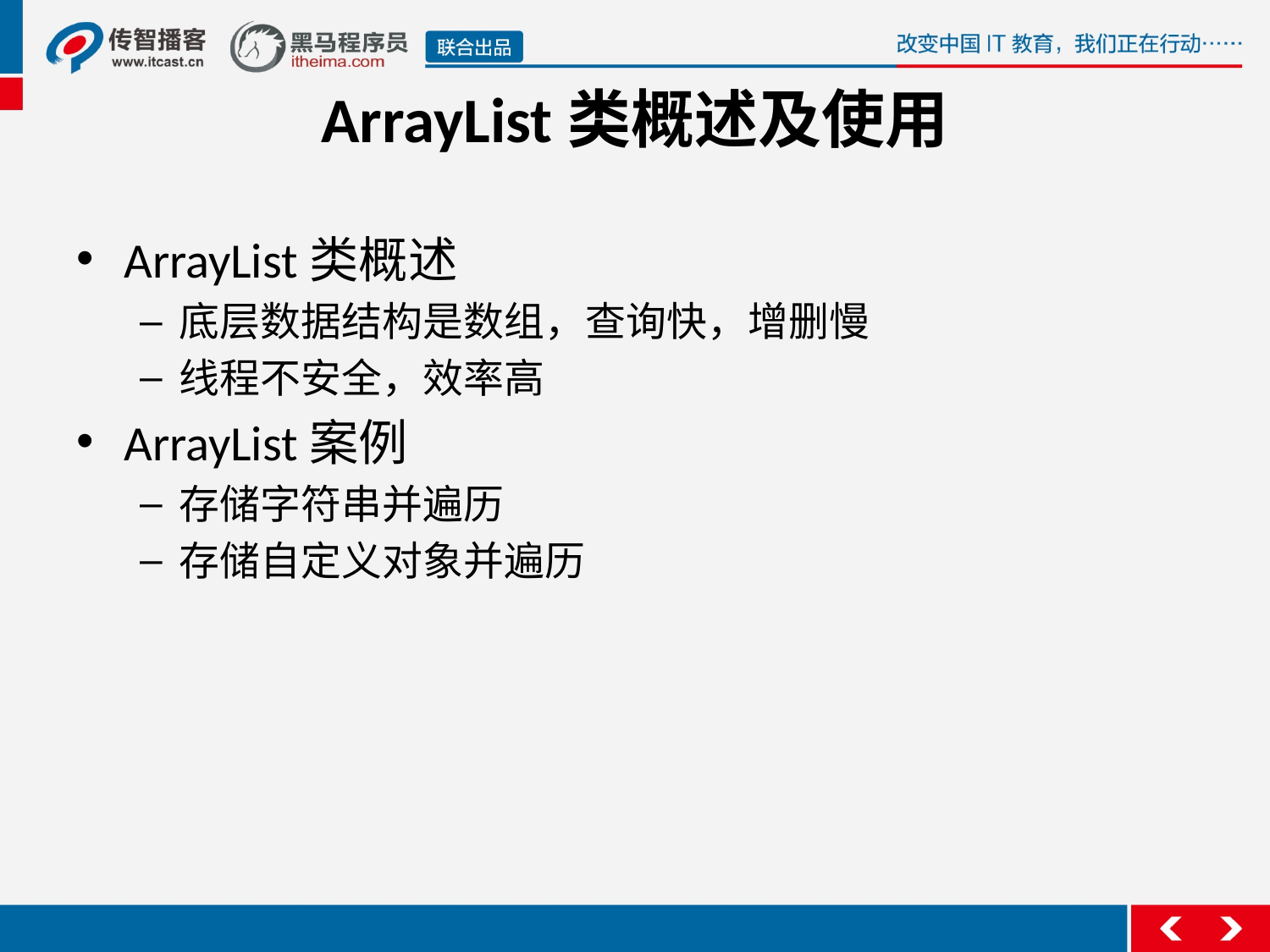

# ArrayList类概述及使用
ArrayList类概述
底层数据结构是数组，查询快，增删慢
线程不安全，效率高
ArrayList案例
存储字符串并遍历
存储自定义对象并遍历